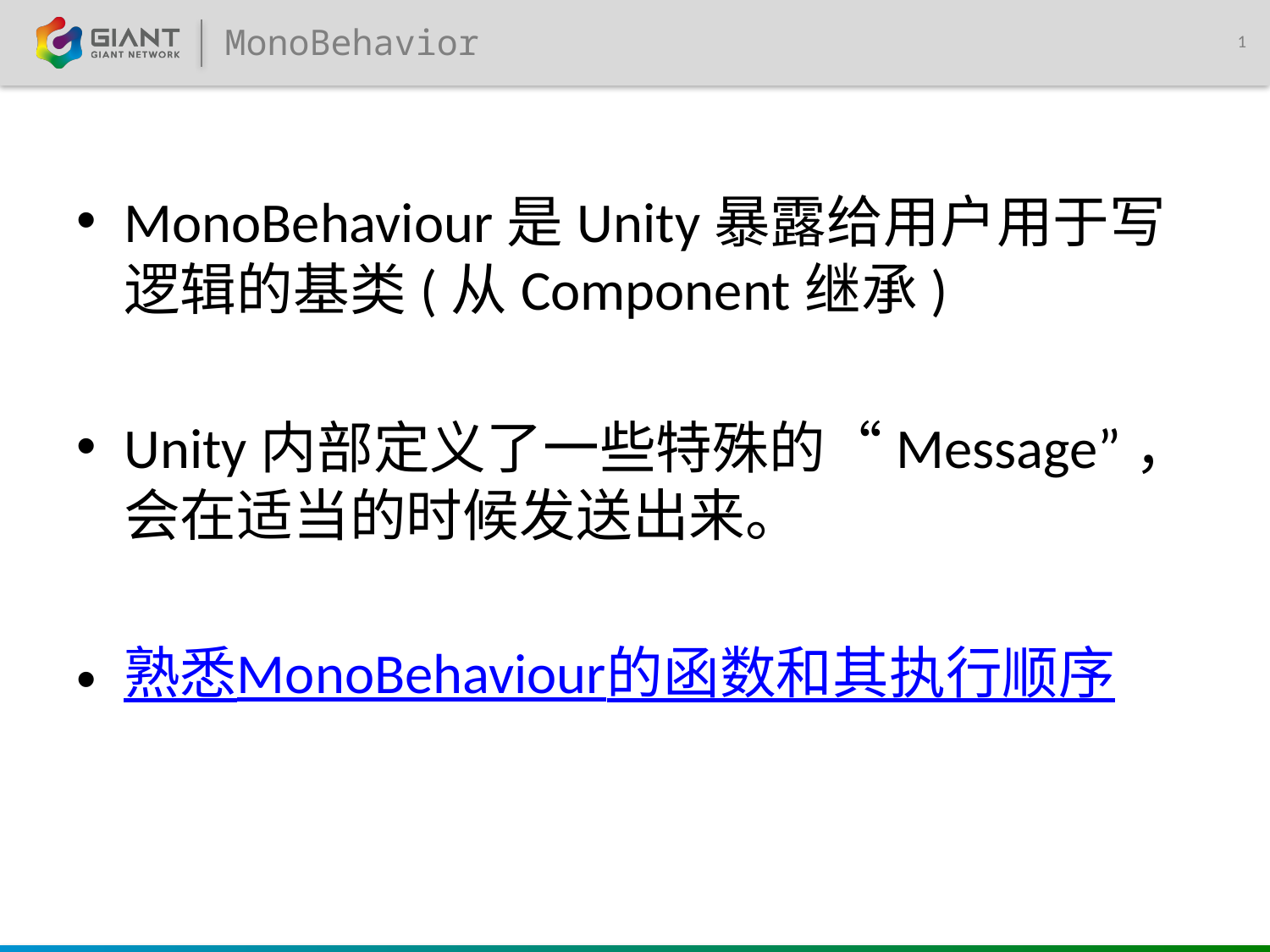

MonoBehavior
1
MonoBehaviour是Unity暴露给用户用于写逻辑的基类(从Component继承)

Unity内部定义了一些特殊的“Message”，会在适当的时候发送出来。

熟悉MonoBehaviour的函数和其执行顺序